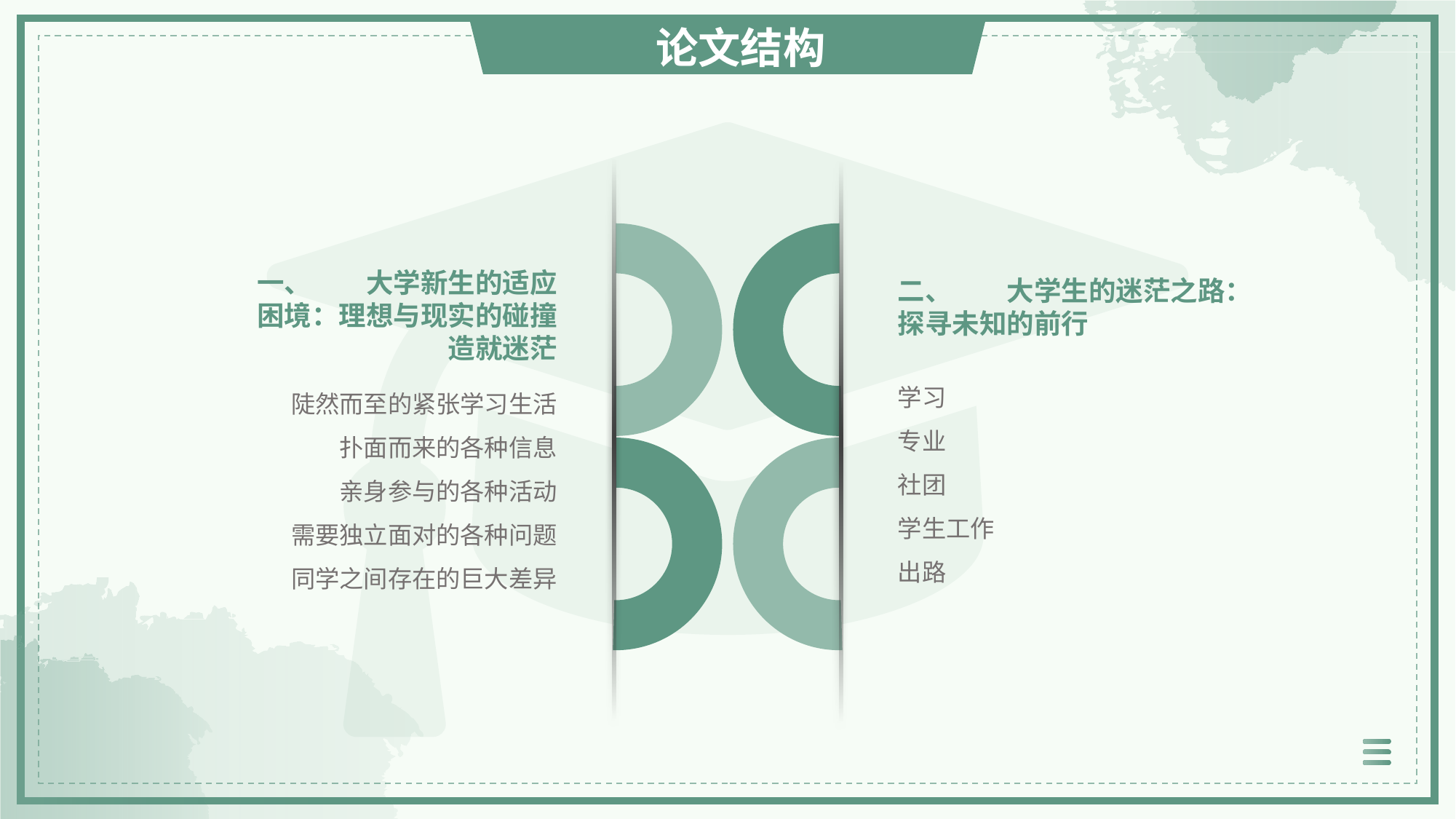

论文结构

一、	大学新生的适应困境：理想与现实的碰撞造就迷茫
二、	大学生的迷茫之路：探寻未知的前行
学习
专业
社团
学生工作
出路

陡然而至的紧张学习生活
扑面而来的各种信息
亲身参与的各种活动
需要独立面对的各种问题
同学之间存在的巨大差异